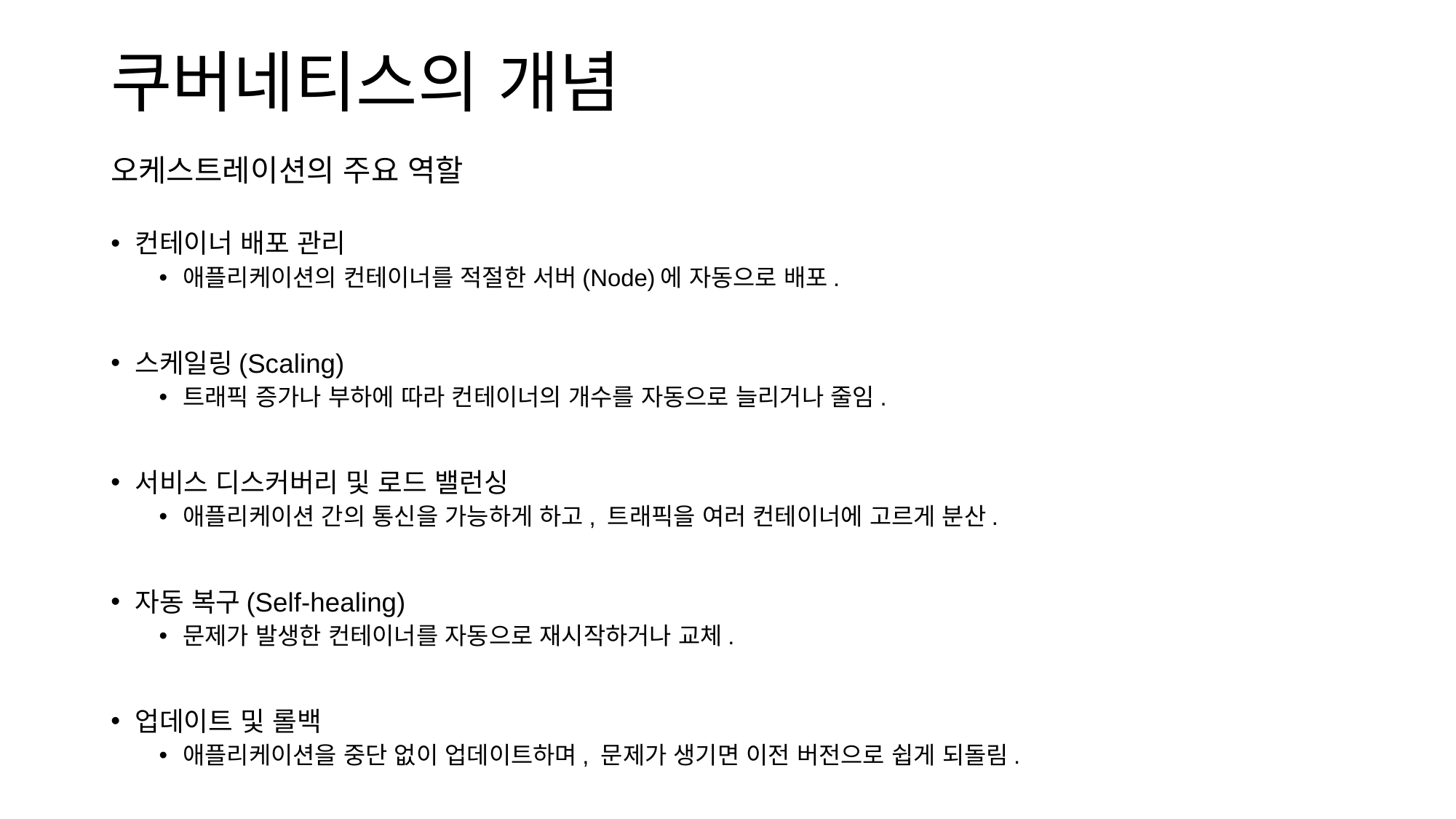

쿠버네티스의 개념
오케스트레이션의 주요 역할
컨테이너 배포 관리
애플리케이션의 컨테이너를 적절한 서버(Node)에 자동으로 배포.

스케일링(Scaling)
트래픽 증가나 부하에 따라 컨테이너의 개수를 자동으로 늘리거나 줄임.

서비스 디스커버리 및 로드 밸런싱
애플리케이션 간의 통신을 가능하게 하고, 트래픽을 여러 컨테이너에 고르게 분산.

자동 복구(Self-healing)
문제가 발생한 컨테이너를 자동으로 재시작하거나 교체.

업데이트 및 롤백
애플리케이션을 중단 없이 업데이트하며, 문제가 생기면 이전 버전으로 쉽게 되돌림.